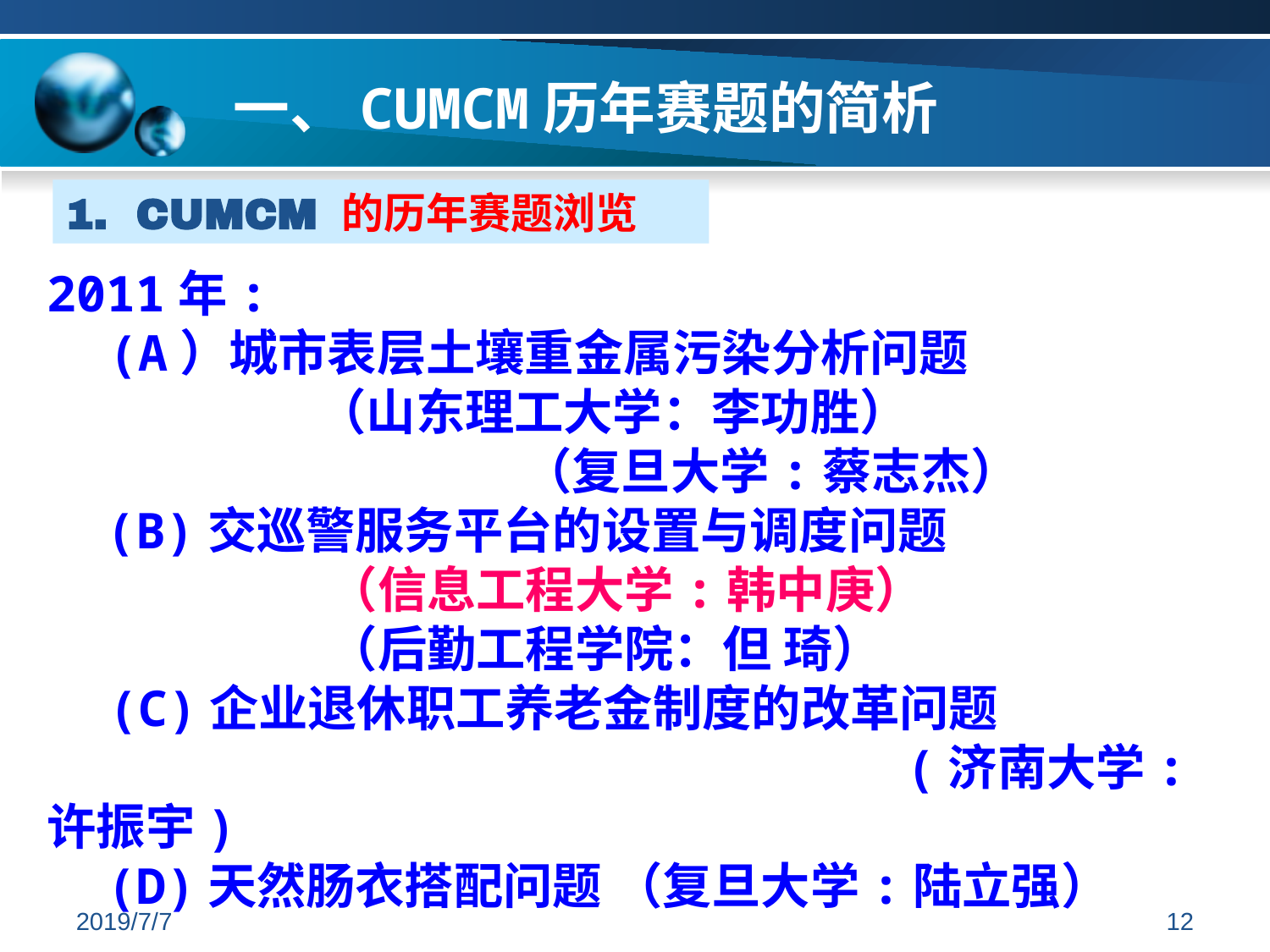

一、CUMCM历年赛题的简析
1.  CUMCM 的历年赛题浏览
2011年:
　(A）城市表层土壤重金属污染分析问题
                       （山东理工大学：李功胜）
                                                                 （复旦大学:蔡志杰）
  (B)交巡警服务平台的设置与调度问题
                        （信息工程大学:韩中庚）
                        （后勤工程学院：但 琦）
　(C)企业退休职工养老金制度的改革问题
                             (济南大学:许振宇)
  (D)天然肠衣搭配问题 （复旦大学:陆立强）
2019/7/7
12